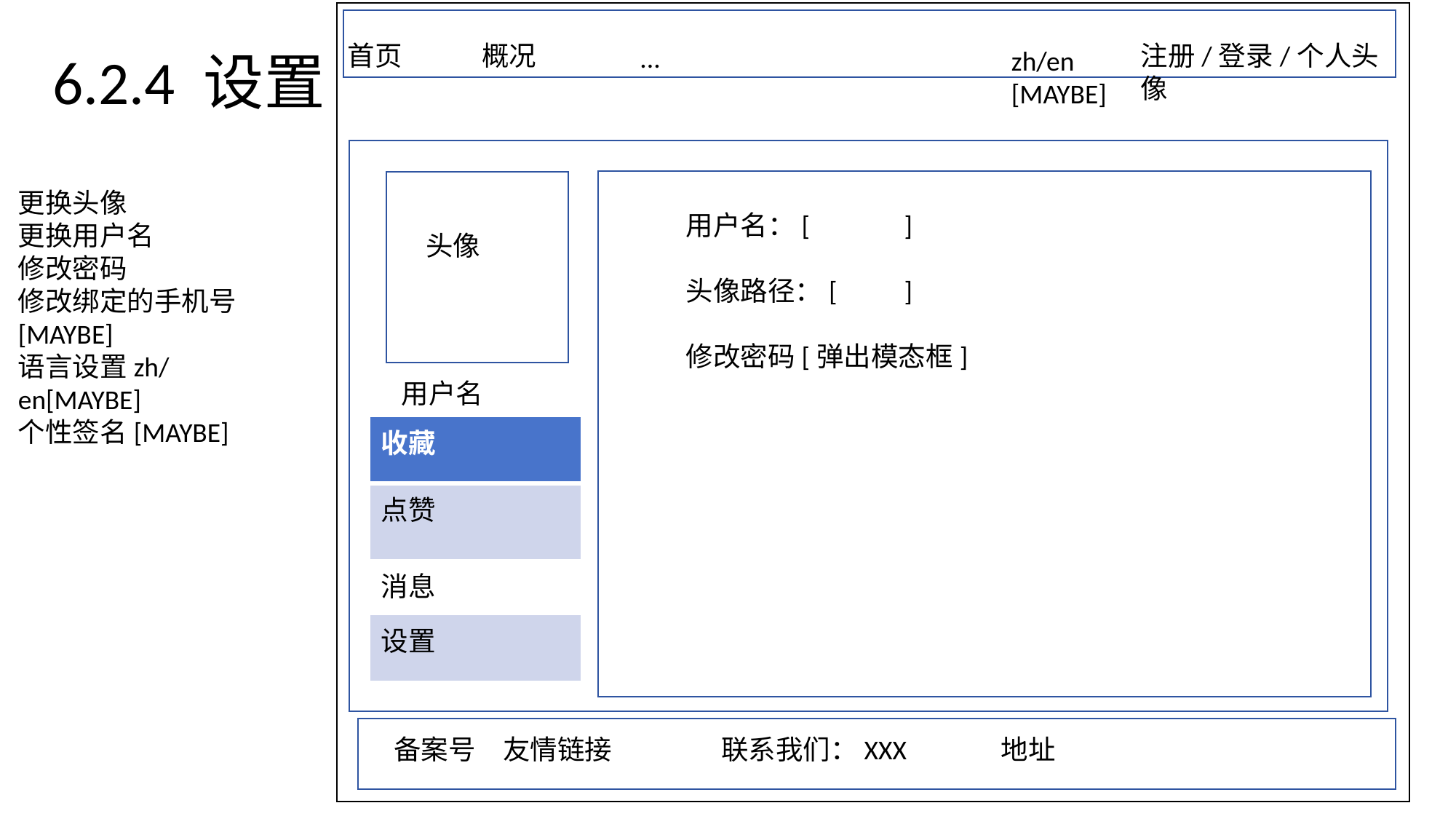

首页
概况
注册/登录/个人头像
...
6.2.4 设置
zh/en
[MAYBE]

更换头像
更换用户名
修改密码
修改绑定的手机号[MAYBE]
语言设置zh/en[MAYBE]
个性签名[MAYBE]
用户名：[	]

头像路径：[	]

修改密码[弹出模态框]
头像
用户名
| 收藏 |
| --- |
| 点赞 |
| 消息 |
| 设置 |

备案号	友情链接	联系我们：XXX
地址